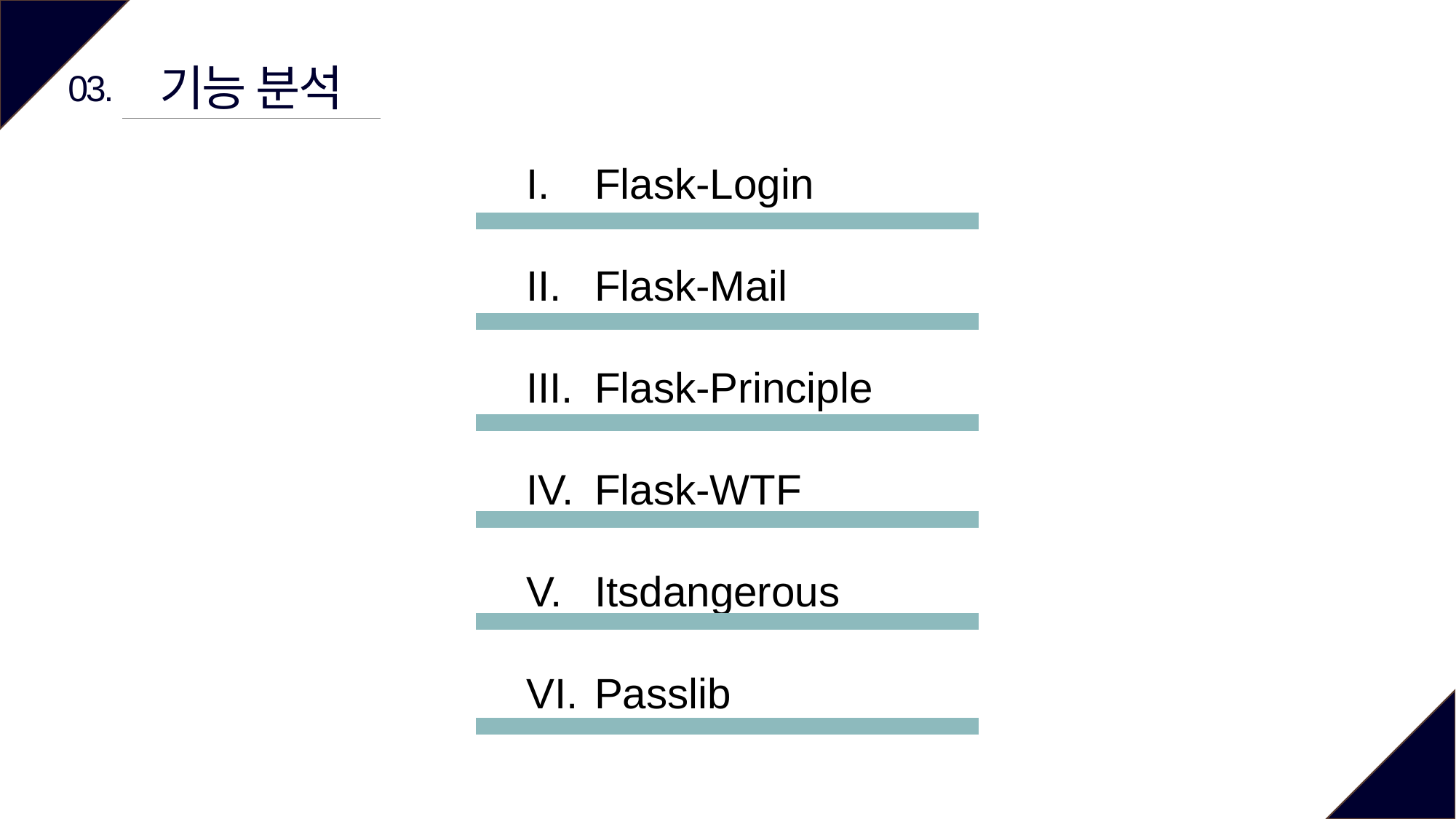

기능 분석
03.
Flask-Login

Flask-Mail

Flask-Principle

Flask-WTF

Itsdangerous

Passlib